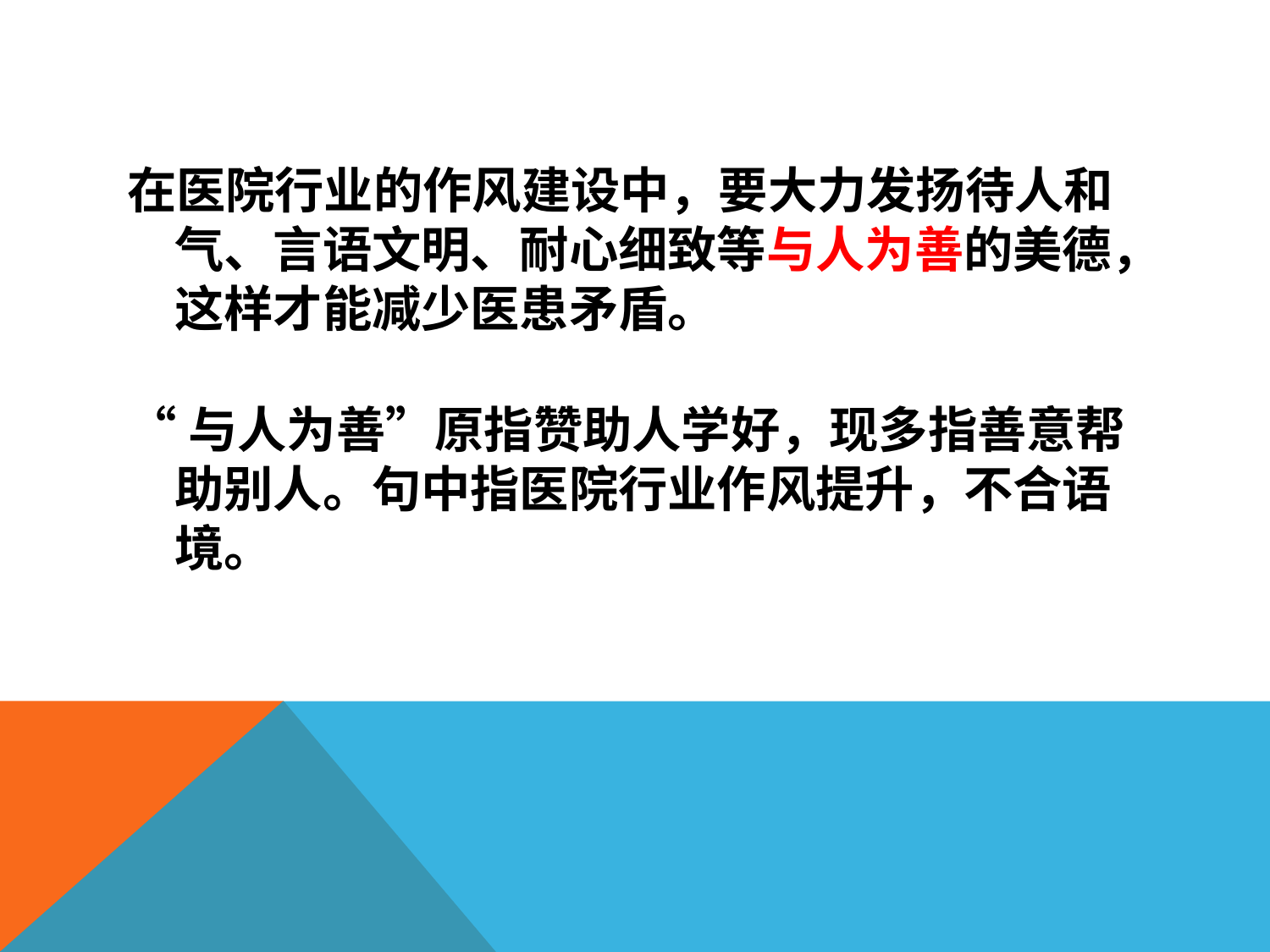

#
在医院行业的作风建设中，要大力发扬待人和气、言语文明、耐心细致等与人为善的美德，这样才能减少医患矛盾。

“与人为善”原指赞助人学好，现多指善意帮助别人。句中指医院行业作风提升，不合语境。